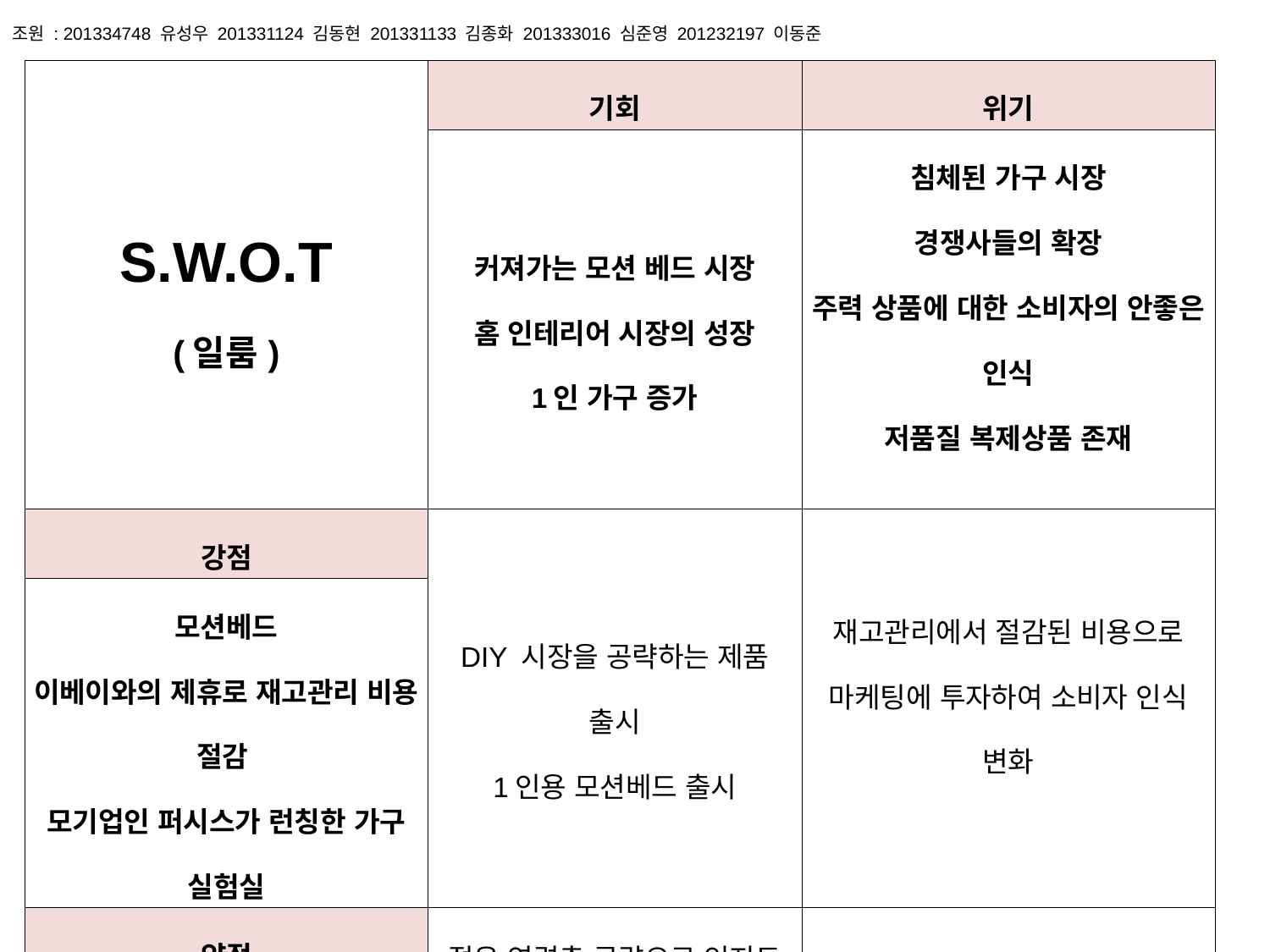

조원 : 201334748 유성우 201331124 김동현 201331133 김종화 201333016 심준영 201232197 이동준
| S.W.O.T (일룸) | 기회 | 위기 |
| --- | --- | --- |
|  | 커져가는 모션 베드 시장 홈 인테리어 시장의 성장 1인 가구 증가 | 침체된 가구 시장 경쟁사들의 확장 주력 상품에 대한 소비자의 안좋은 인식 저품질 복제상품 존재 |
| 강점 | DIY 시장을 공략하는 제품 출시 1인용 모션베드 출시 | 재고관리에서 절감된 비용으로 마케팅에 투자하여 소비자 인식 변화 |
| 모션베드 이베이와의 제휴로 재고관리 비용 절감 모기업인 퍼시스가 런칭한 가구 실험실 |  |  |
| 약점 | 젊은 연령층 공략으로 인지도 및 매출 향상 모션 베드 시장에 주력해서 market leadership 확보 | 고품질 제품으로 소비자 공략 확실한 포지셔닝 전략 수립 (고급화 혹은 대중화) |
| 낮은 시장 점유율 및 인지도 많은 마케팅 비용 요구 상대적으로 비싼 가격 |  |  |